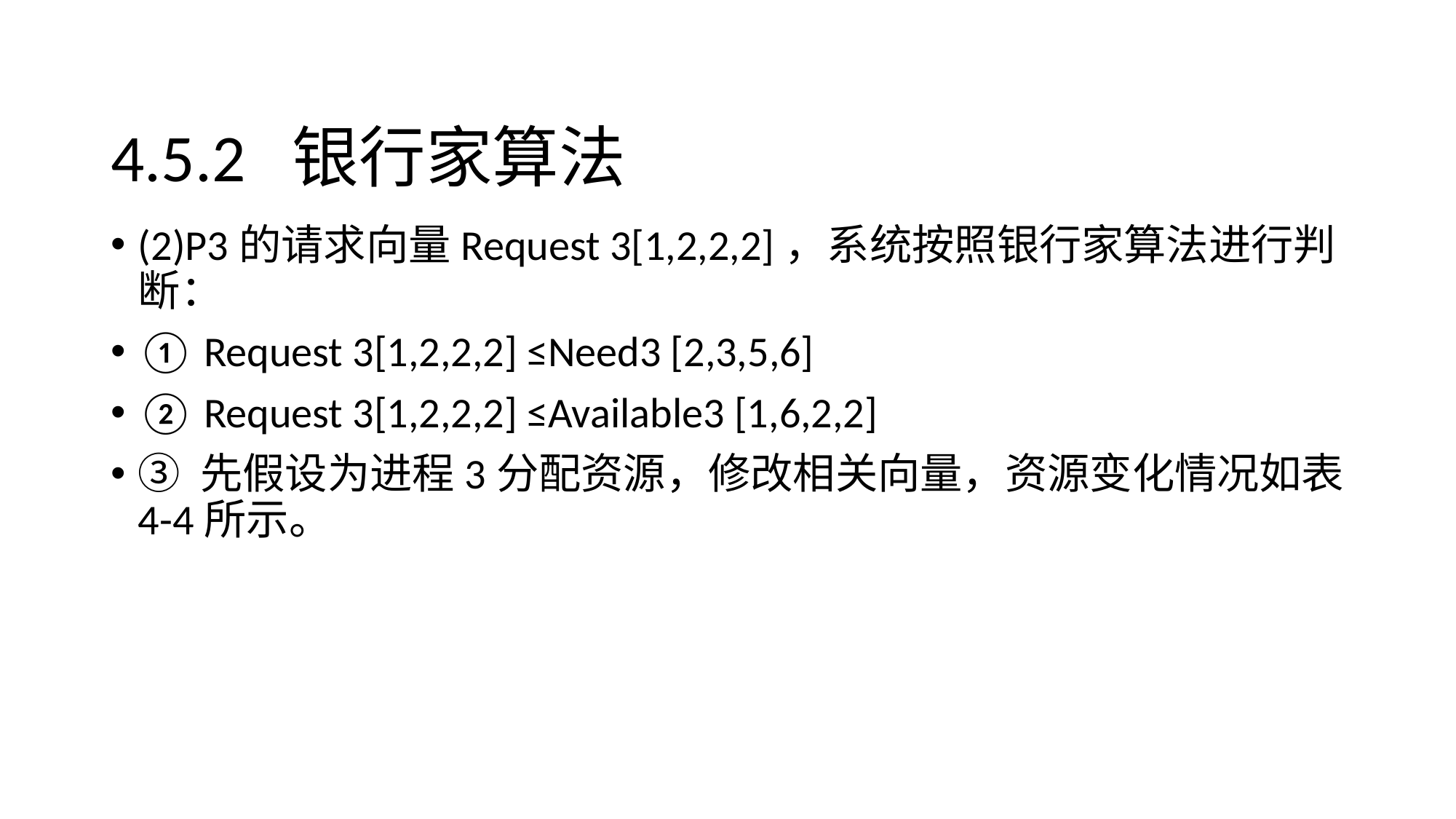

# 4.5.2  银行家算法
(2)P3的请求向量Request 3[1,2,2,2]，系统按照银行家算法进行判断：
① Request 3[1,2,2,2] ≤Need3 [2,3,5,6]
② Request 3[1,2,2,2] ≤Available3 [1,6,2,2]
③ 先假设为进程3分配资源，修改相关向量，资源变化情况如表4-4所示。

15